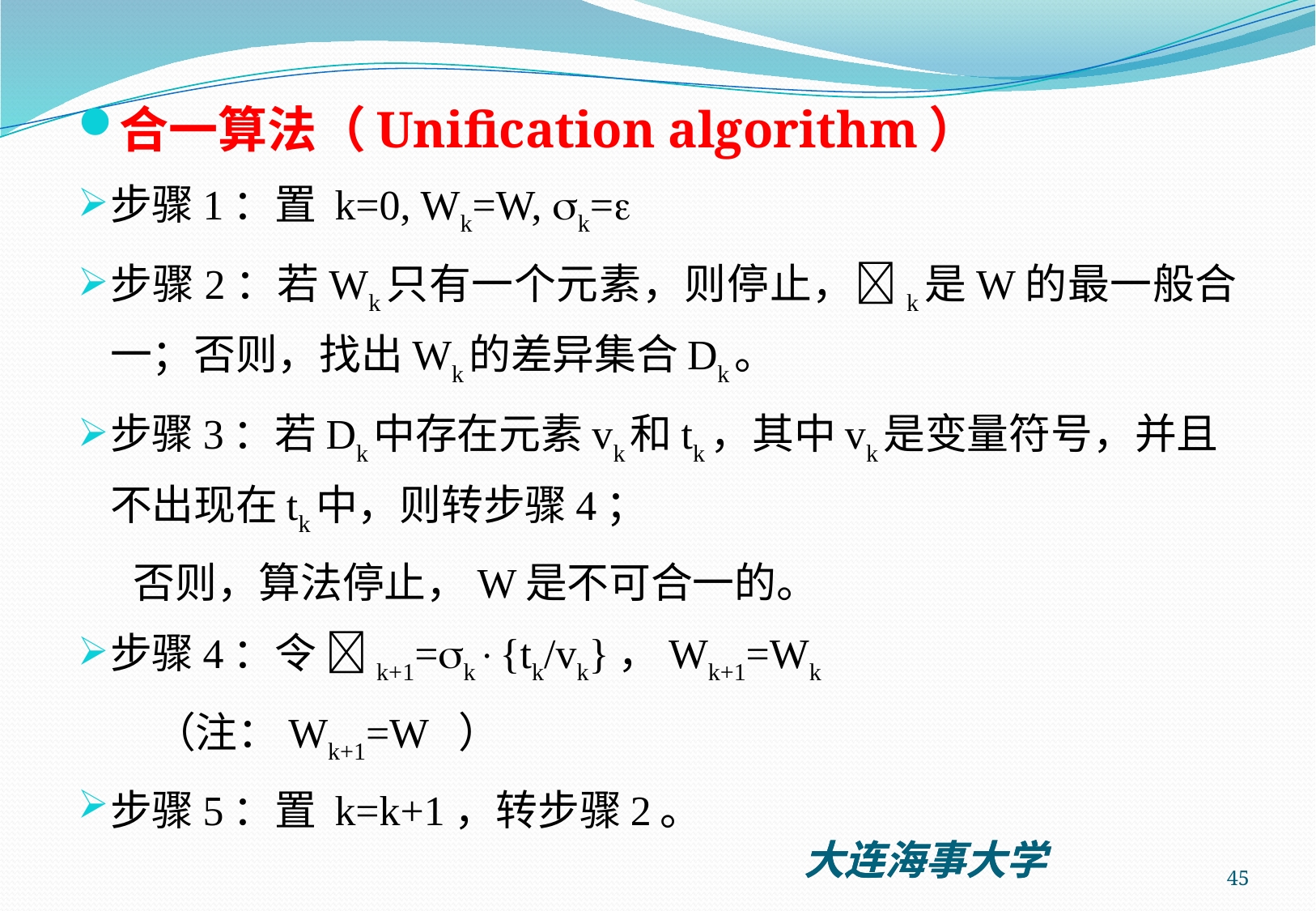

合一算法（Unification algorithm）
步骤1：置 k=0, Wk=W, σk=ε
步骤2：若Wk只有一个元素，则停止，σk是W的最一般合一；否则，找出Wk的差异集合Dk。
步骤3：若Dk中存在元素vk和tk，其中vk是变量符号，并且   不出现在tk中，则转步骤4；
     否则，算法停止，W是不可合一的。
步骤4：令 σk+1=σk⋅{tk/vk}，Wk+1=Wk
             （注：Wk+1=W  ）
步骤5：置 k=k+1，转步骤2。

45